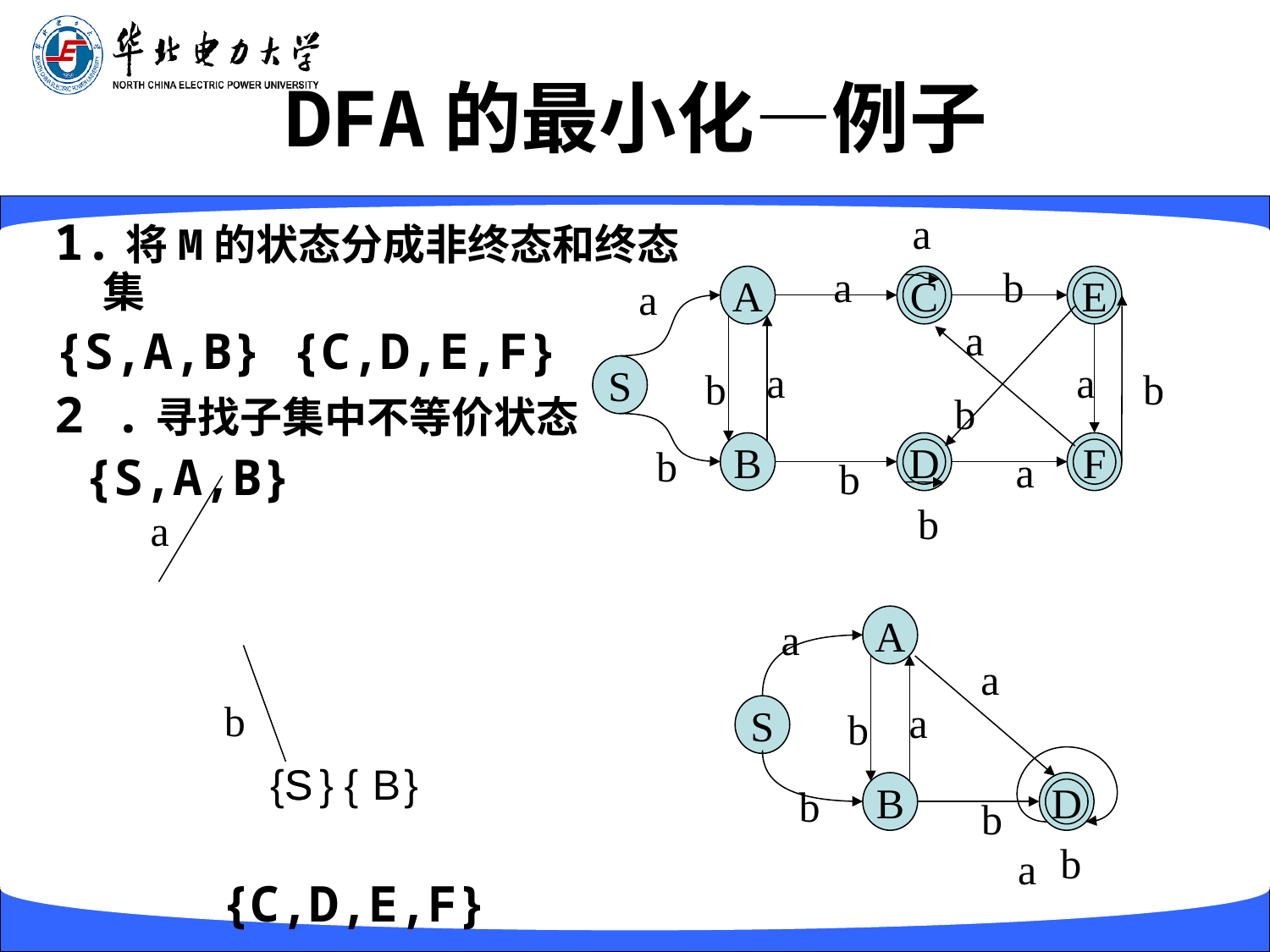

# DFA的最小化—例子
a
a
b
A

C

E
a
a
a
a
S
b
b
b
B

D

F
b
a
b
b

1.将M的状态分成非终态和终态集
{S,A,B} {C,D,E,F}
2 .寻找子集中不等价状态
 {S,A,B}                                                                                                    				             		      	       {C,D,E,F}

3. P={{S},{A},{B},{D}}

a
A
a
a
a
S
b
B

D
b
b
b

b
{
S
S
}
{
B
}
a